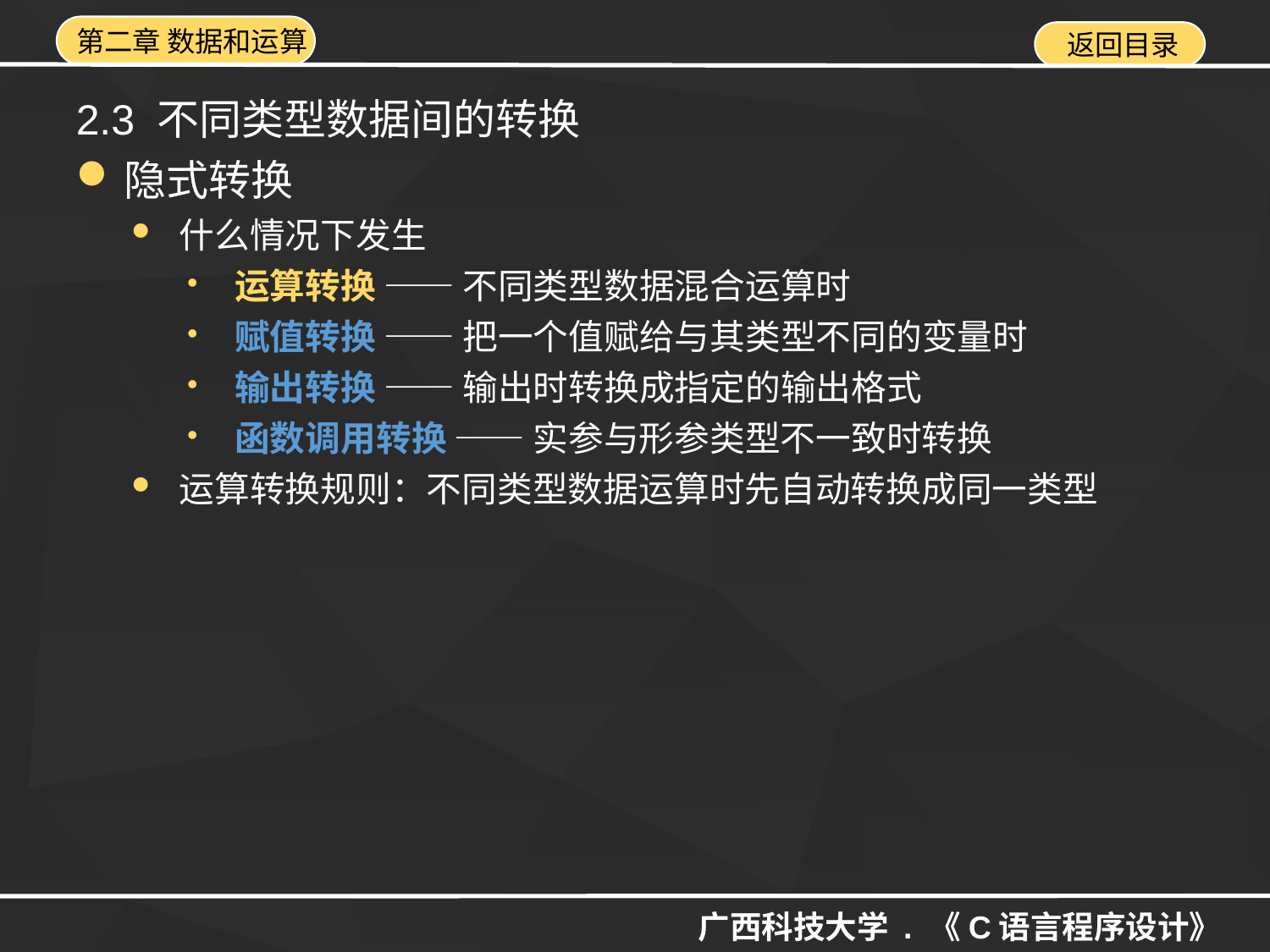

2.3 不同类型数据间的转换
隐式转换
什么情况下发生
运算转换 —— 不同类型数据混合运算时
赋值转换 —— 把一个值赋给与其类型不同的变量时
输出转换 —— 输出时转换成指定的输出格式
函数调用转换 —— 实参与形参类型不一致时转换
运算转换规则：不同类型数据运算时先自动转换成同一类型